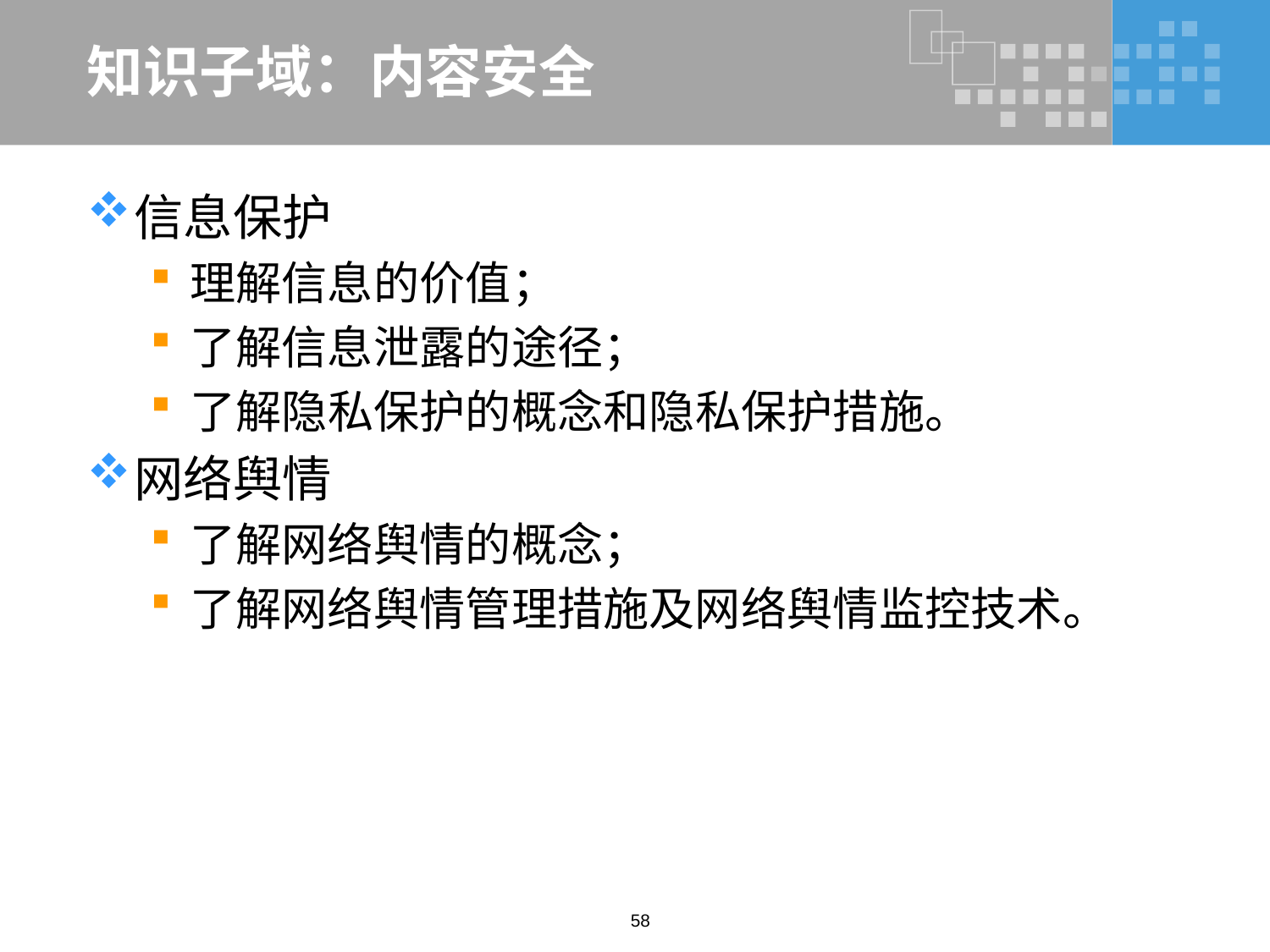

# 知识子域：内容安全
信息保护
理解信息的价值；
了解信息泄露的途径；
了解隐私保护的概念和隐私保护措施。
网络舆情
了解网络舆情的概念；
了解网络舆情管理措施及网络舆情监控技术。

58